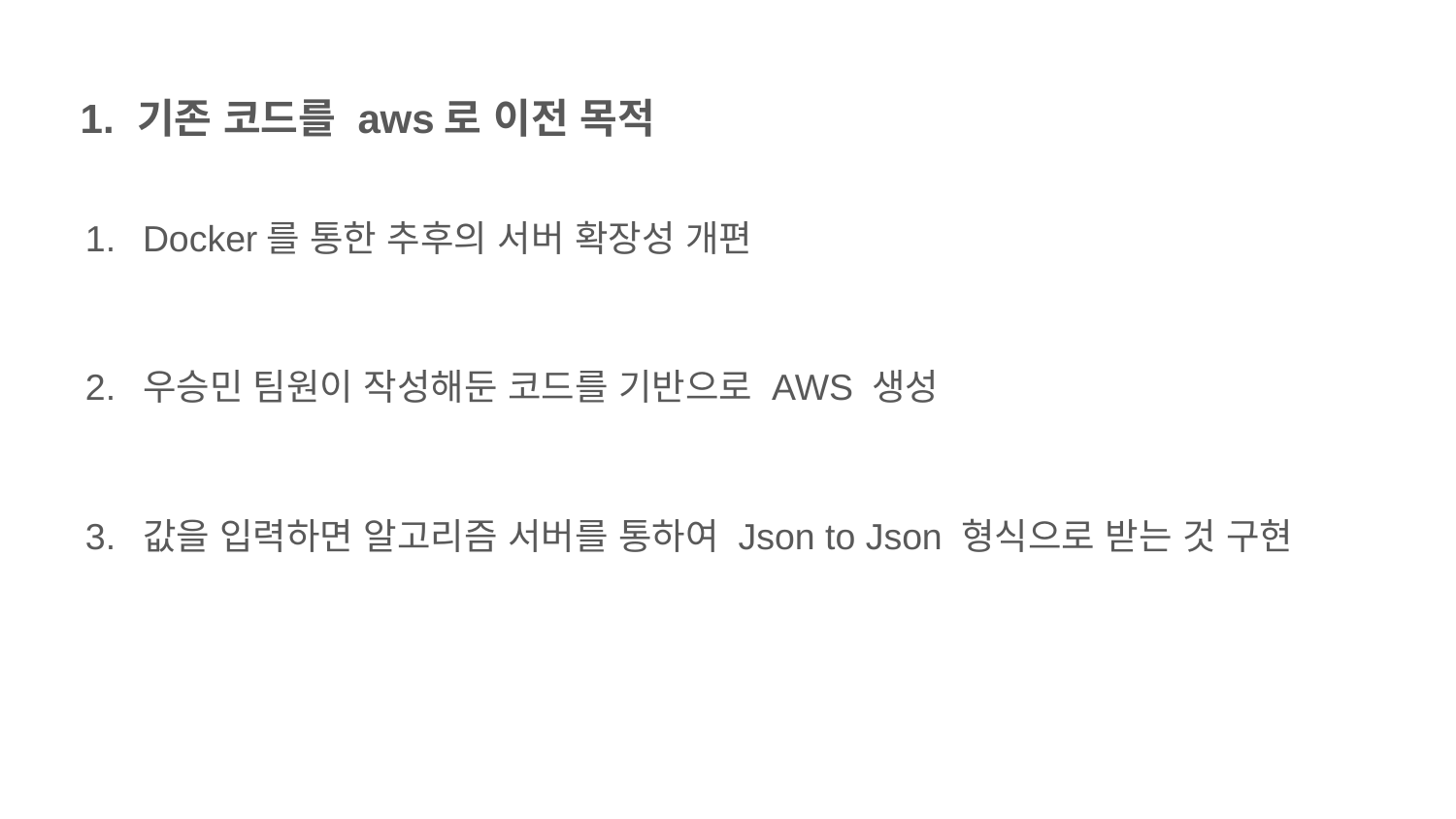

# 기존 코드를 aws로 이전 목적

Docker를 통한 추후의 서버 확장성 개편

우승민 팀원이 작성해둔 코드를 기반으로 AWS 생성

값을 입력하면 알고리즘 서버를 통하여 Json to Json 형식으로 받는 것 구현